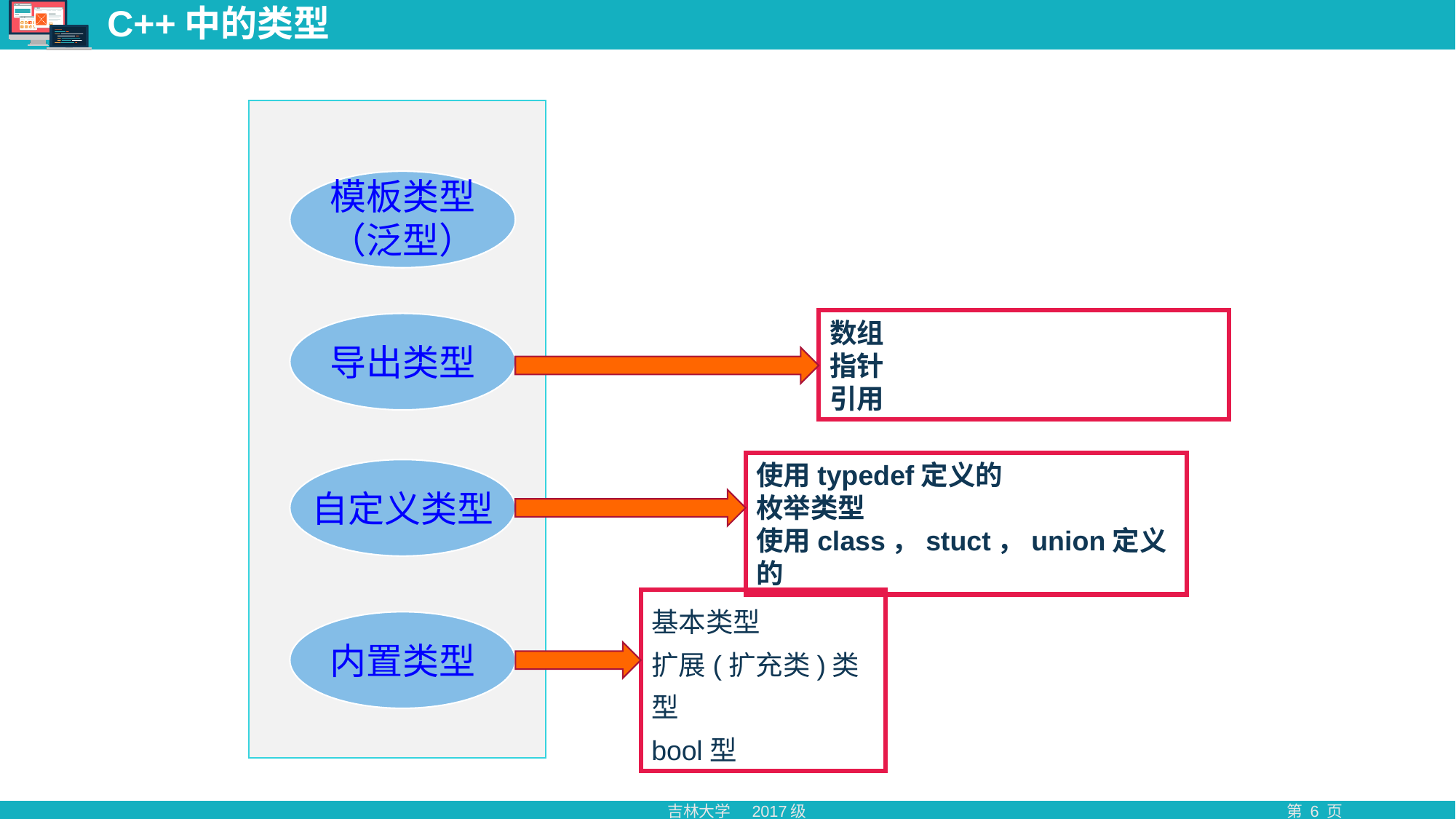

# C++中的类型

模板类型（泛型）

数组
指针
引用

导出类型

使用typedef定义的
枚举类型
使用class，stuct，union定义的

自定义类型

基本类型
扩展(扩充类)类型
bool型

内置类型